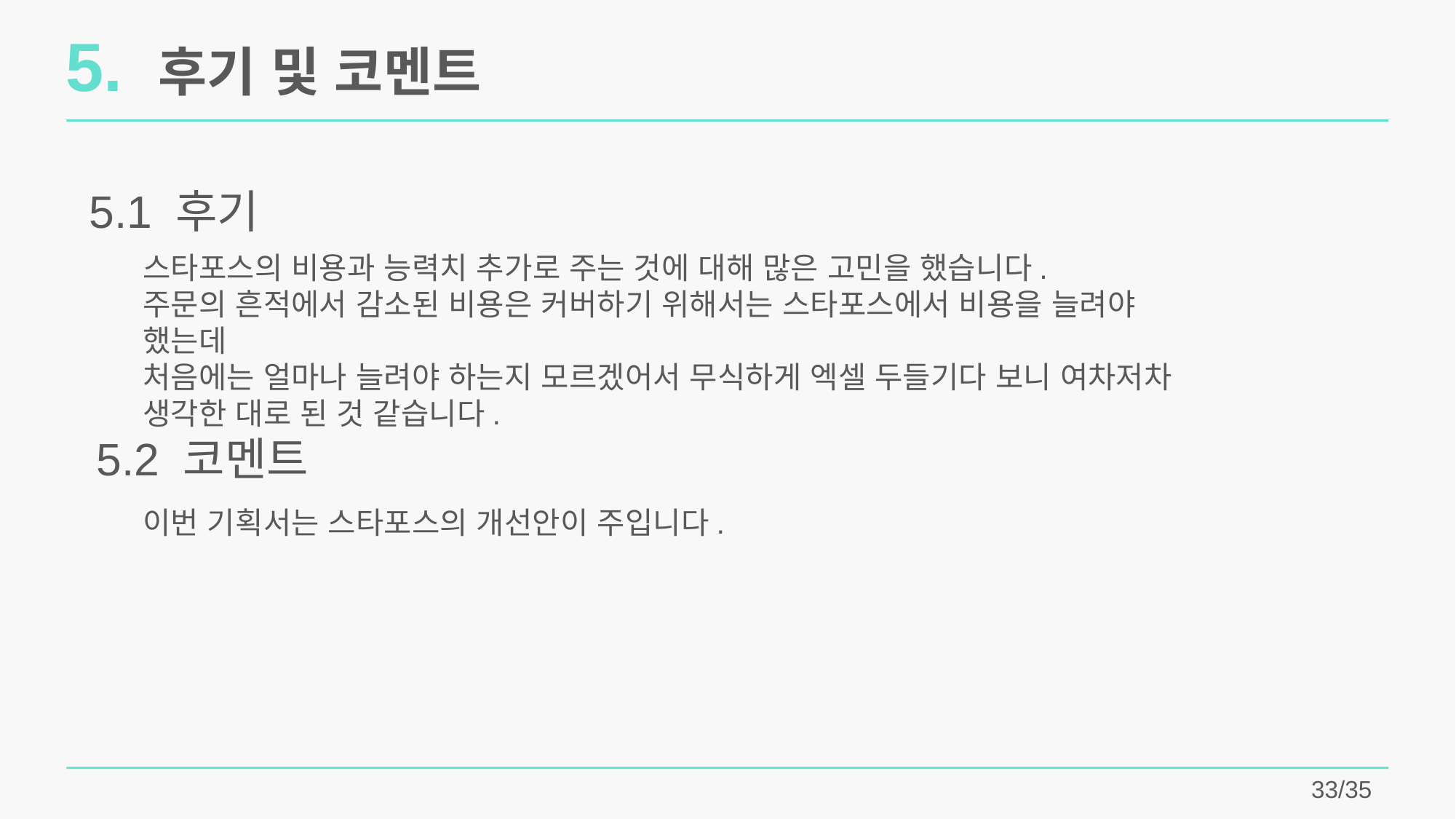

5. 후기 및 코멘트

5.1 후기
스타포스의 비용과 능력치 추가로 주는 것에 대해 많은 고민을 했습니다.
주문의 흔적에서 감소된 비용은 커버하기 위해서는 스타포스에서 비용을 늘려야 했는데
처음에는 얼마나 늘려야 하는지 모르겠어서 무식하게 엑셀 두들기다 보니 여차저차
생각한 대로 된 것 같습니다.
5.2 코멘트
이번 기획서는 스타포스의 개선안이 주입니다.

33/35